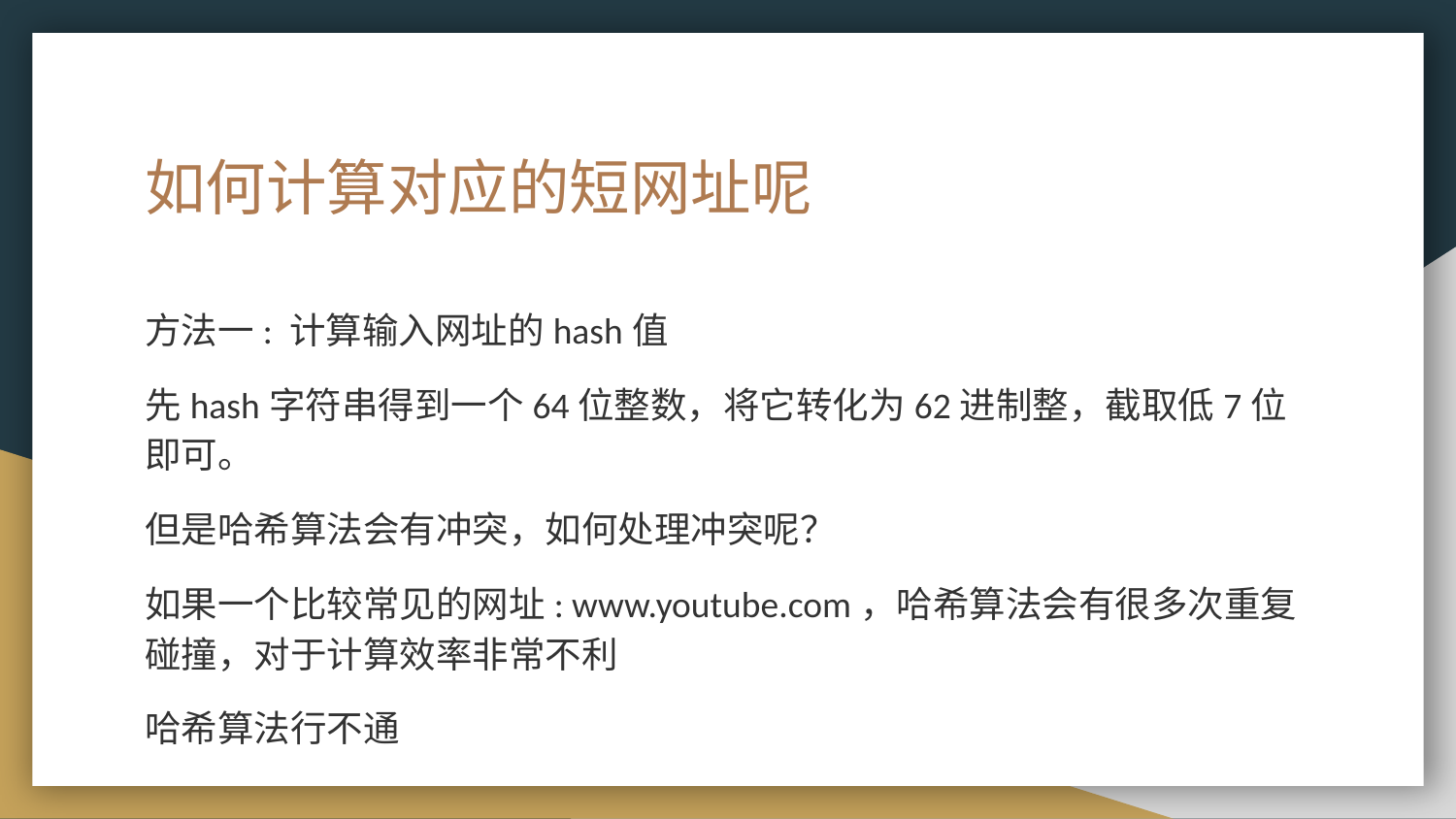

# 如何计算对应的短网址呢
方法一: 计算输入网址的hash值
先hash字符串得到一个64位整数，将它转化为62进制整，截取低7位即可。
但是哈希算法会有冲突，如何处理冲突呢？
如果一个比较常见的网址: www.youtube.com，哈希算法会有很多次重复碰撞，对于计算效率非常不利
哈希算法行不通